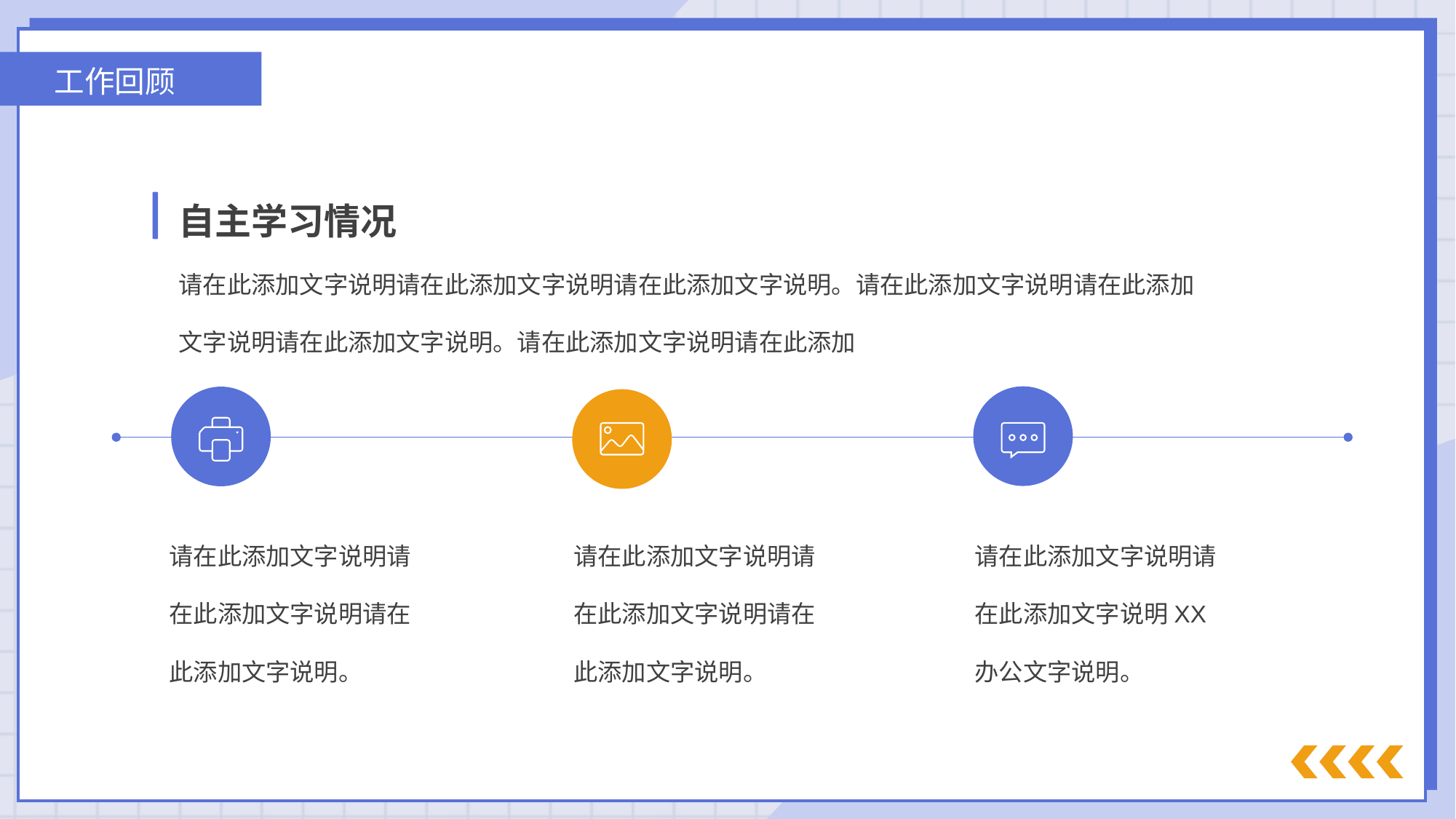

自主学习情况

请在此添加文字说明请在此添加文字说明请在此添加文字说明。请在此添加文字说明请在此添加文字说明请在此添加文字说明。请在此添加文字说明请在此添加

请在此添加文字说明请在此添加文字说明请在此添加文字说明。
请在此添加文字说明请在此添加文字说明请在此添加文字说明。
请在此添加文字说明请在此添加文字说明XX办公文字说明。